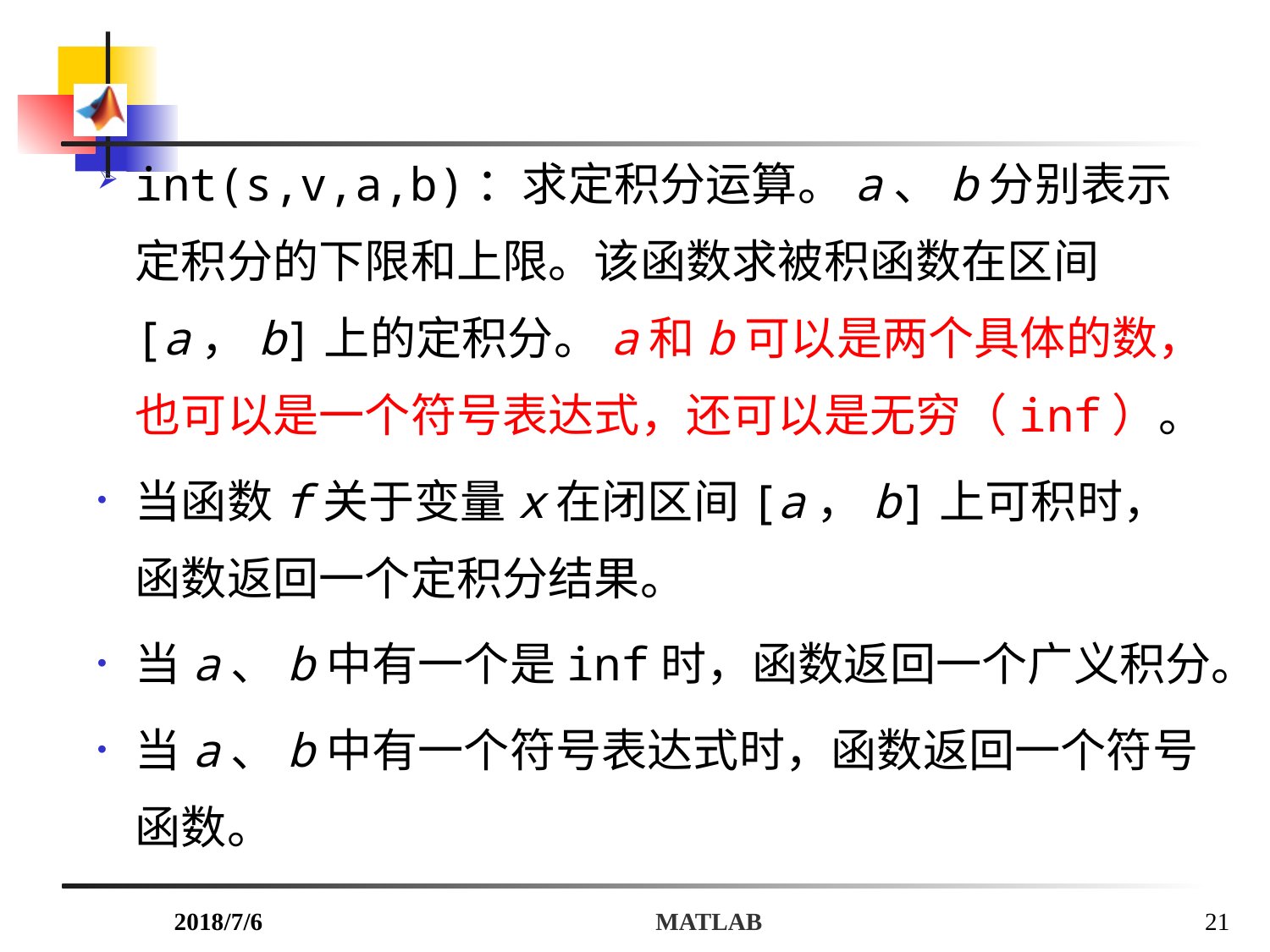

int(s,v,a,b)：求定积分运算。a、b分别表示定积分的下限和上限。该函数求被积函数在区间[a，b]上的定积分。a和b可以是两个具体的数，也可以是一个符号表达式，还可以是无穷（inf）。
当函数f关于变量x在闭区间[a，b]上可积时，函数返回一个定积分结果。
当a、b中有一个是inf时，函数返回一个广义积分。
当a、b中有一个符号表达式时，函数返回一个符号函数。
2018/7/6
MATLAB
21